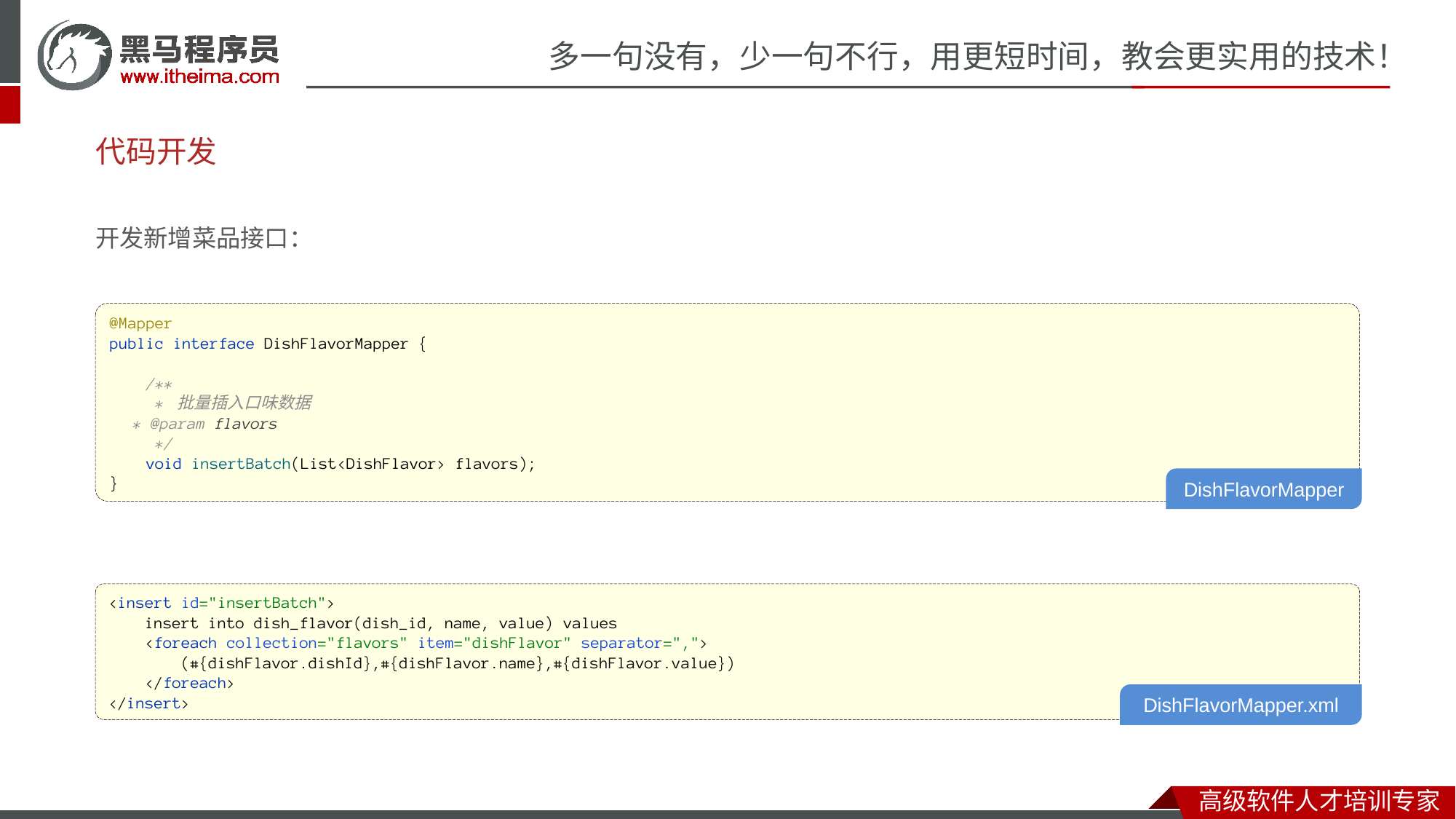

# 代码开发
开发新增菜品接口：
@Mapper
public interface DishFlavorMapper {
    /**
     * 批量插入口味数据
     * @param flavors
     */
    void insertBatch(List<DishFlavor> flavors);
}
DishFlavorMapper
<insert id="insertBatch">
    insert into dish_flavor(dish_id, name, value) values
    <foreach collection="flavors" item="dishFlavor" separator=",">
        (#{dishFlavor.dishId},#{dishFlavor.name},#{dishFlavor.value})
    </foreach>
</insert>
DishFlavorMapper.xml